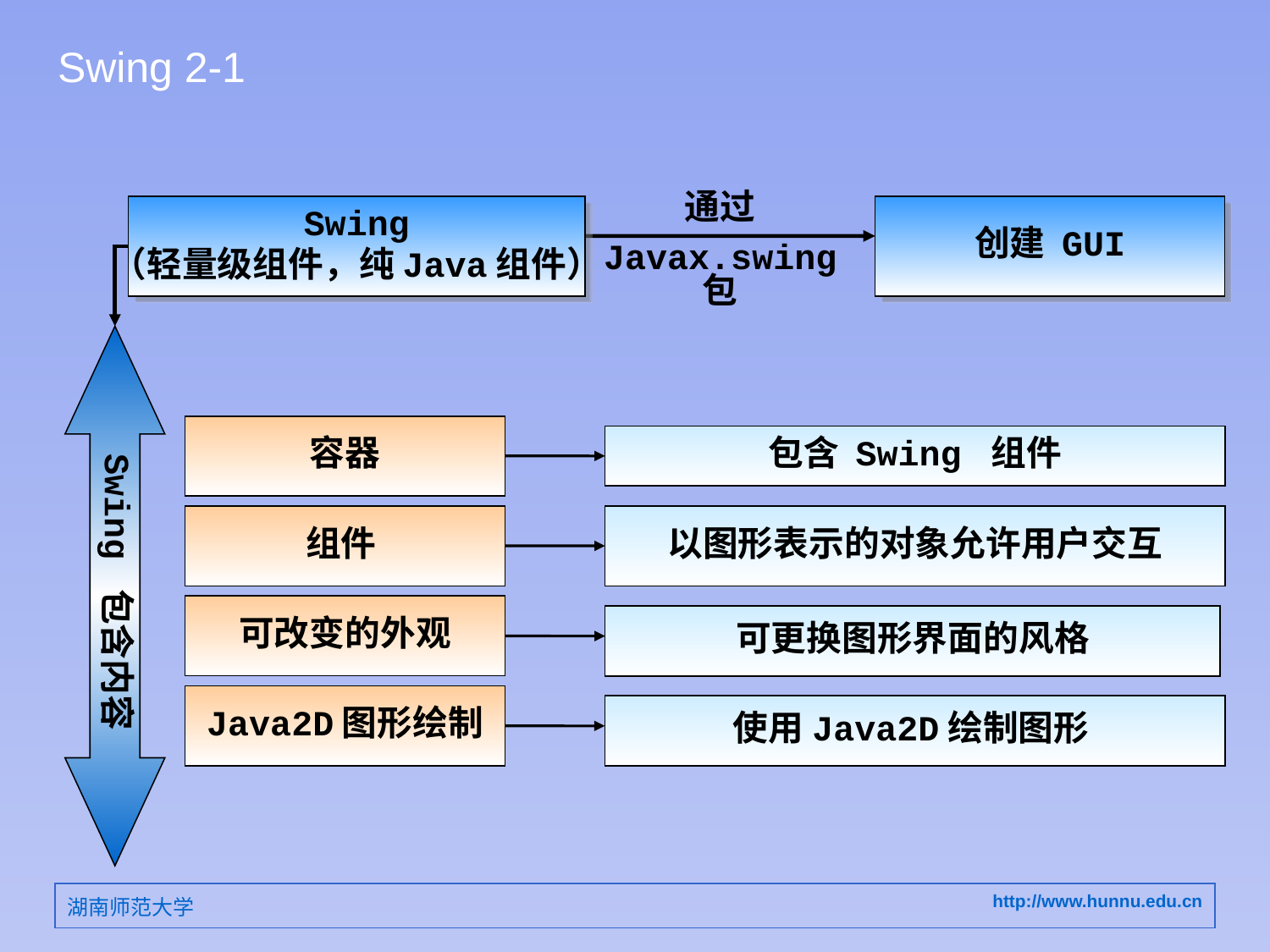

# Swing 2-1
通过
Swing
（轻量级组件，纯Java组件）
创建 GUI

Javax.swing 包
Swing 包含内容
容器
包含 Swing 组件

组件
以图形表示的对象允许用户交互

可改变的外观

Java2D图形绘制
使用Java2D绘制图形
可更换图形界面的风格

11